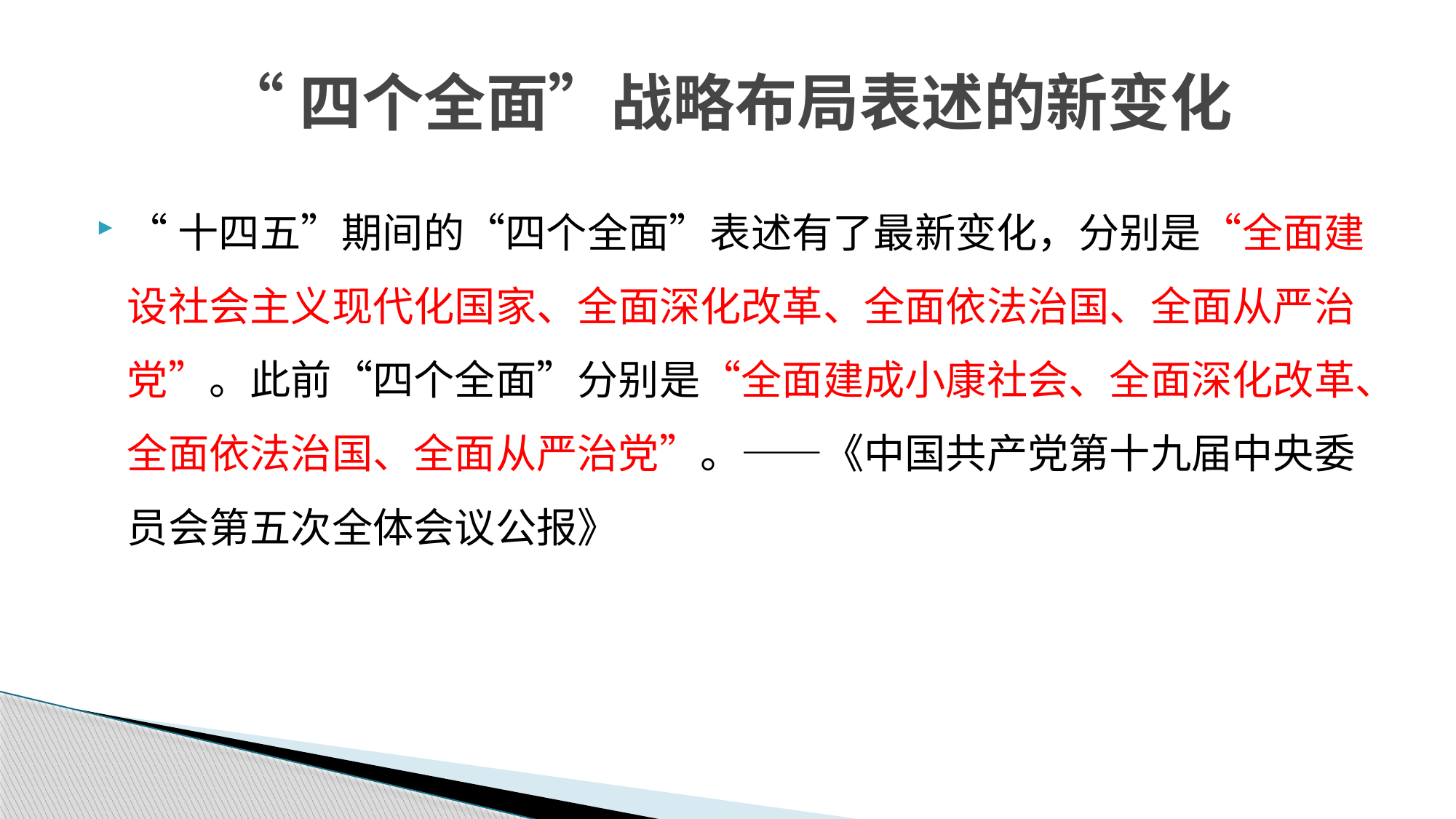

# “四个全面”战略布局表述的新变化
“十四五”期间的“四个全面”表述有了最新变化，分别是“全面建设社会主义现代化国家、全面深化改革、全面依法治国、全面从严治党”。此前“四个全面”分别是“全面建成小康社会、全面深化改革、全面依法治国、全面从严治党”。——《中国共产党第十九届中央委员会第五次全体会议公报》